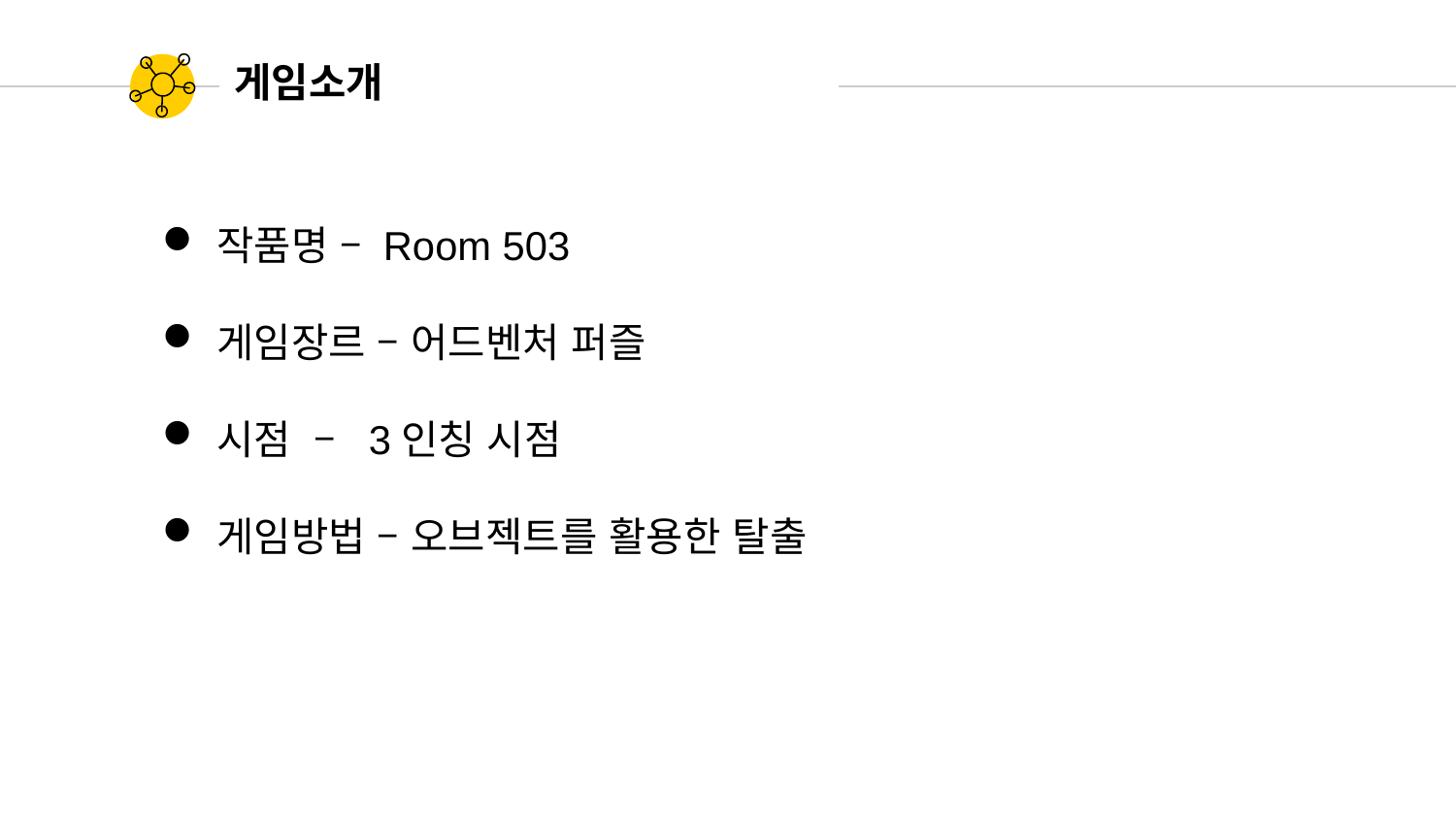

게임소개

작품명 – Room 503

게임장르 – 어드벤처 퍼즐

시점  –  3인칭 시점

게임방법 – 오브젝트를 활용한 탈출